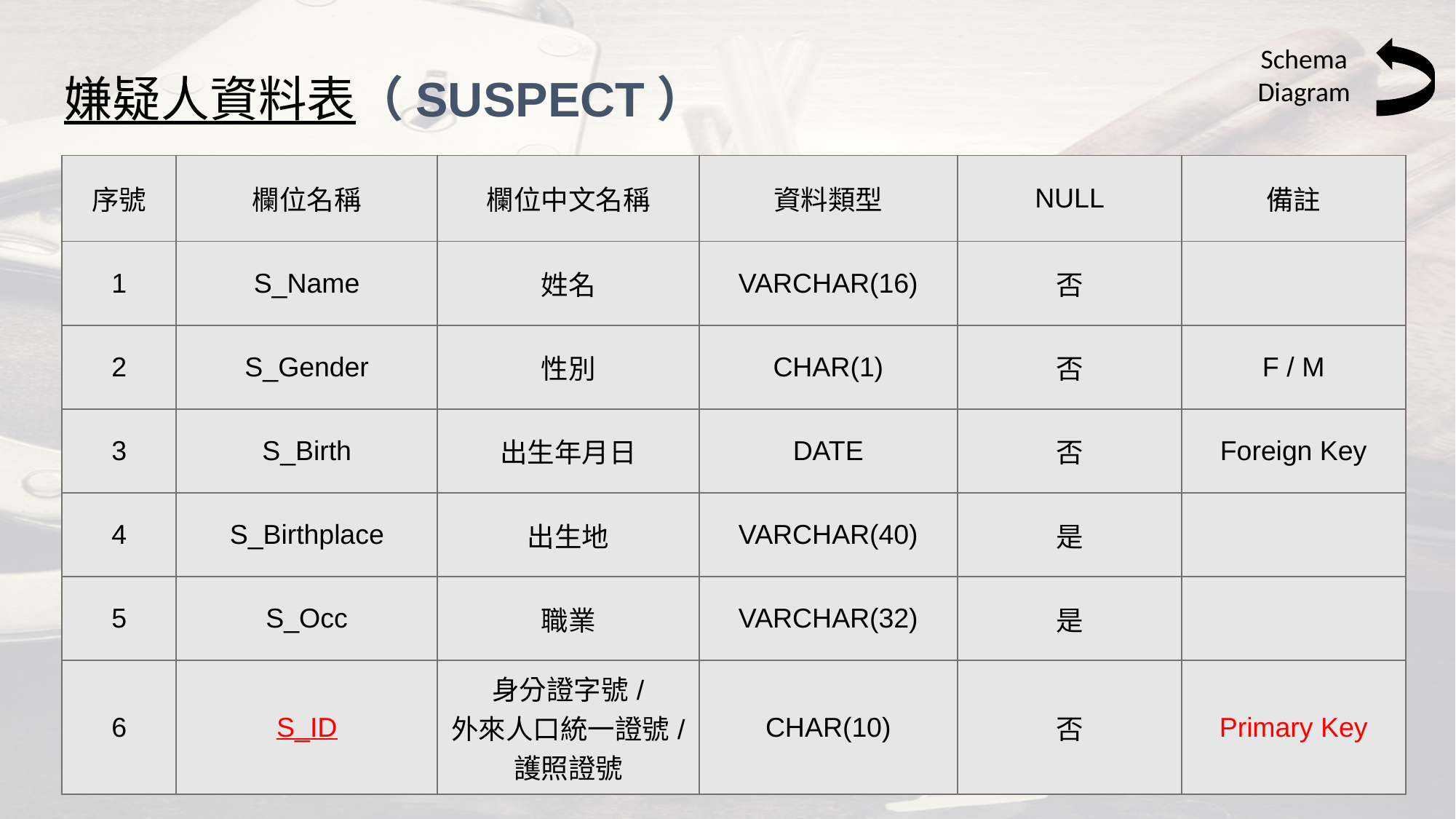

Schema
Diagram

# 嫌疑人資料表（SUSPECT）
| 序號 | 欄位名稱 | 欄位中文名稱 | 資料類型 | NULL | 備註 |
| --- | --- | --- | --- | --- | --- |
| 1 | S\_Name | 姓名 | VARCHAR(16) | 否 |  |
| 2 | S\_Gender | 性別 | CHAR(1) | 否 | F / M |
| 3 | S\_Birth | 出生年月日 | DATE | 否 | Foreign Key |
| 4 | S\_Birthplace | 出生地 | VARCHAR(40) | 是 |  |
| 5 | S\_Occ | 職業 | VARCHAR(32) | 是 |  |
| 6 | S\_ID | 身分證字號/ 外來人口統一證號/ 護照證號 | CHAR(10) | 否 | Primary Key |